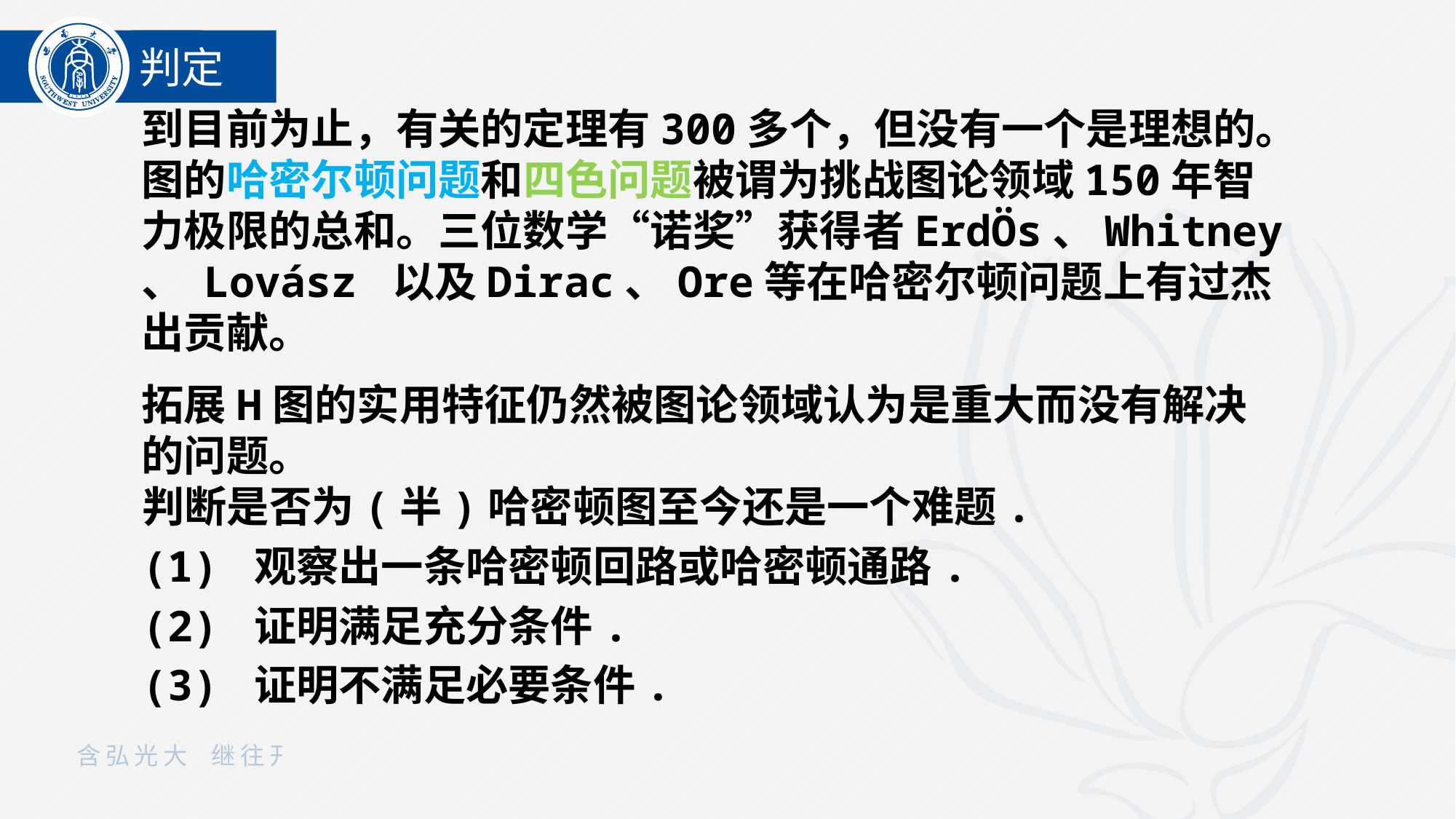

判定
到目前为止，有关的定理有300多个，但没有一个是理想的。图的哈密尔顿问题和四色问题被谓为挑战图论领域150年智力极限的总和。三位数学“诺奖”获得者ErdÖs、Whitney 、 Lovász 以及Dirac、Ore等在哈密尔顿问题上有过杰出贡献。
拓展H图的实用特征仍然被图论领域认为是重大而没有解决的问题。
判断是否为(半)哈密顿图至今还是一个难题.
(1) 观察出一条哈密顿回路或哈密顿通路.
(2) 证明满足充分条件.
(3) 证明不满足必要条件.